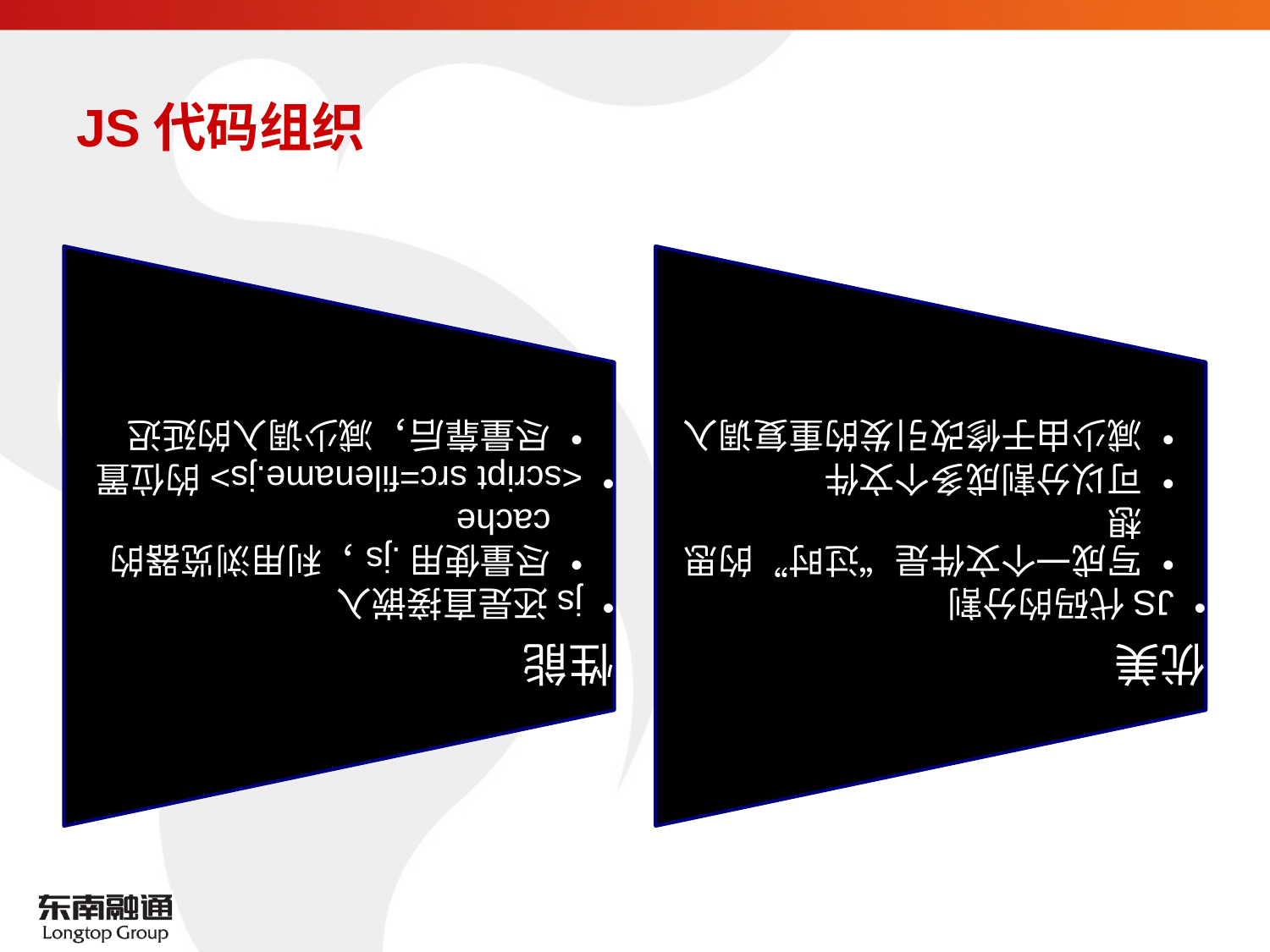

# JS代码组织
性能
js还是直接嵌入
尽量使用.js，利用浏览器的cache
<script src=filename.js>的位置
尽量靠后，减少调入的延迟
优美
JS代码的分割
写成一个文件是“过时”的思想
可以分割成多个文件
减少由于修改引发的重复调入